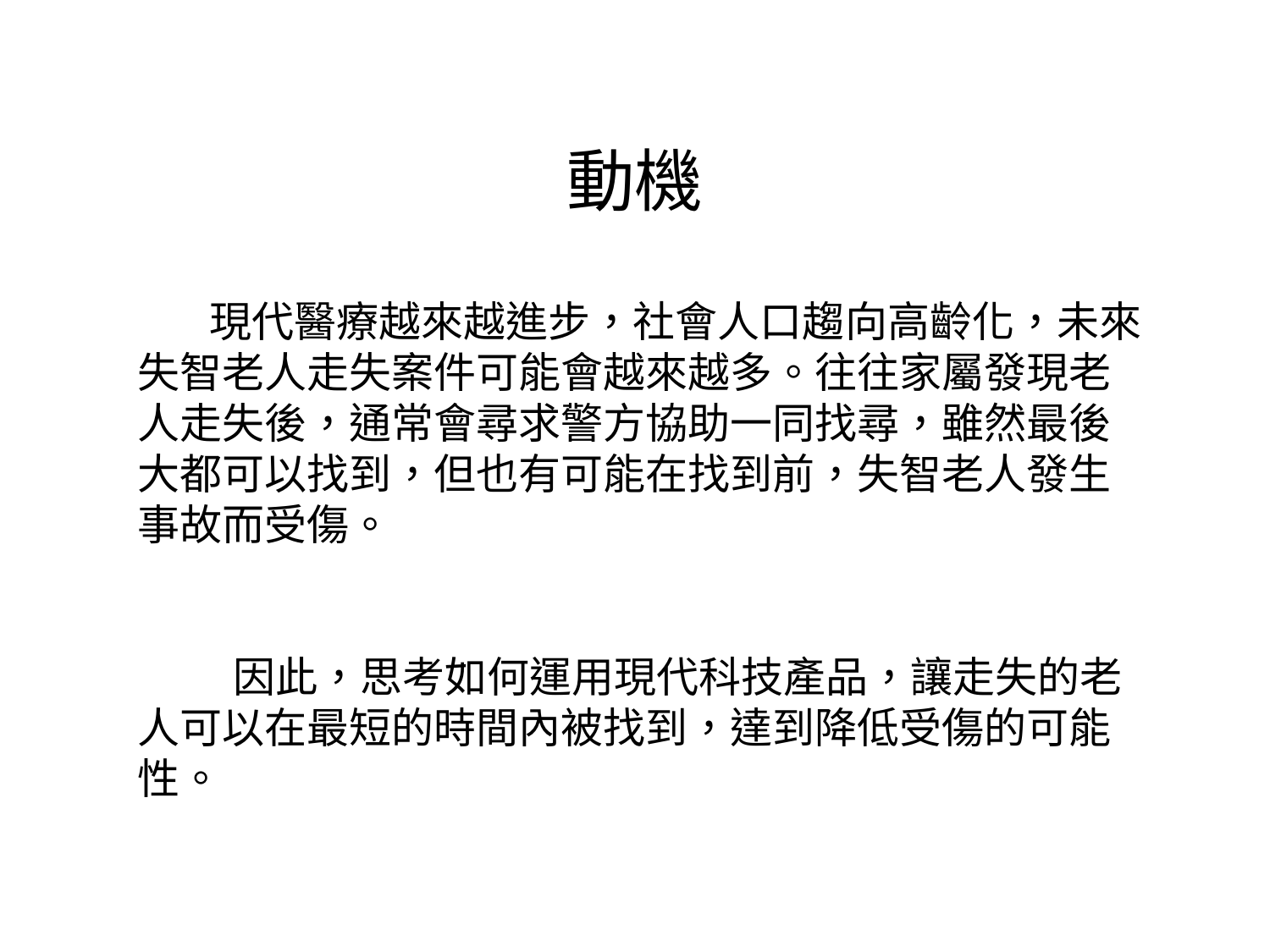

# 動機
         現代醫療越來越進步，社會人口趨向高齡化，未來失智老人走失案件可能會越來越多。往往家屬發現老人走失後，通常會尋求警方協助一同找尋，雖然最後大都可以找到，但也有可能在找到前，失智老人發生事故而受傷。

         因此，思考如何運用現代科技產品，讓走失的老人可以在最短的時間內被找到，達到降低受傷的可能性。